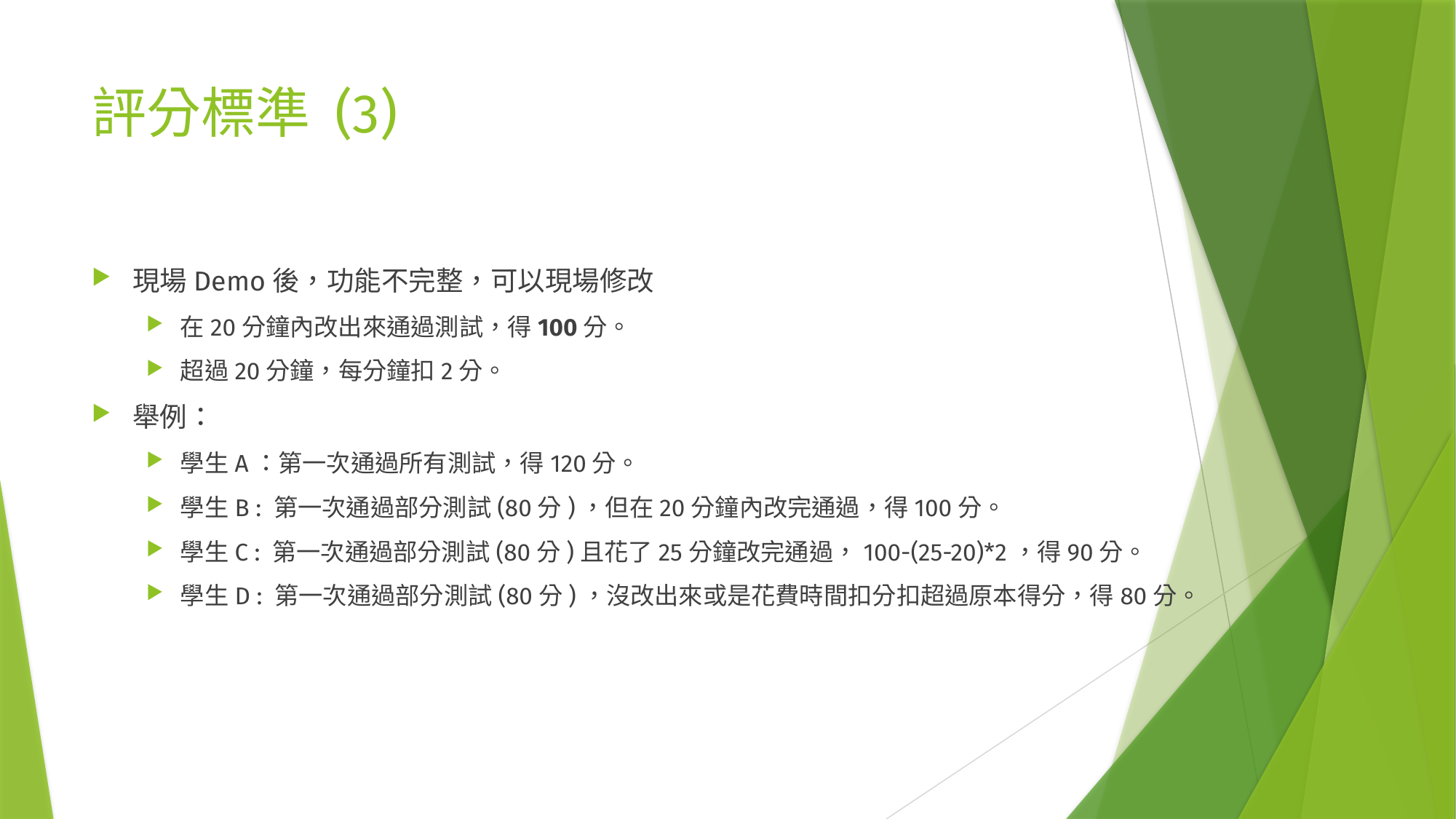

# 評分標準 (3)
現場Demo後，功能不完整，可以現場修改
在20分鐘內改出來通過測試，得100分。
超過20分鐘，每分鐘扣2分。
舉例：
學生A：第一次通過所有測試，得120分。
學生B : 第一次通過部分測試(80分)，但在20分鐘內改完通過，得100分。
學生C : 第一次通過部分測試(80分)且花了25分鐘改完通過，100-(25-20)*2，得90分。
學生D : 第一次通過部分測試(80分)，沒改出來或是花費時間扣分扣超過原本得分，得80分。